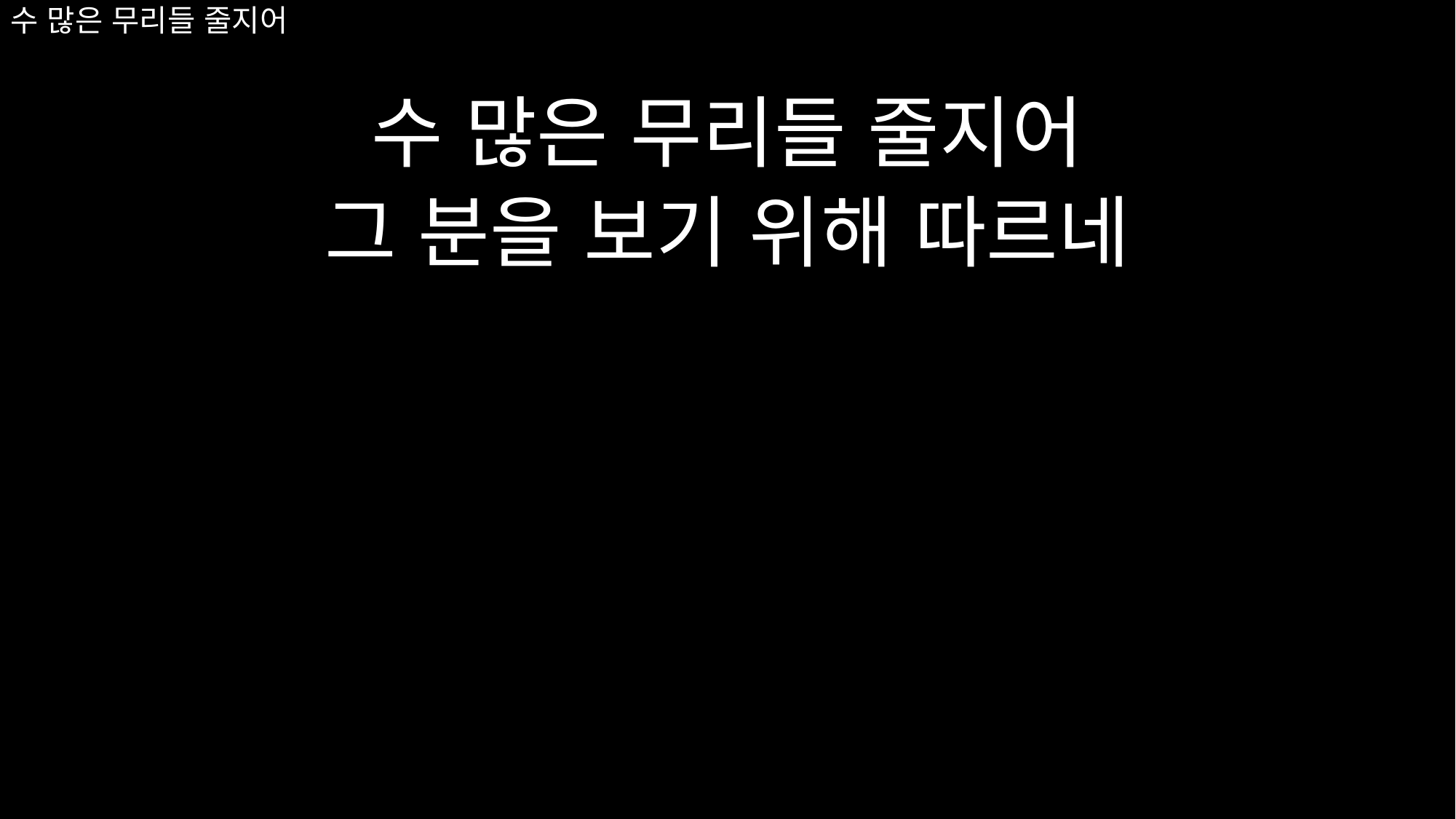

# 수 많은 무리들 줄지어
수 많은 무리들 줄지어
그 분을 보기 위해 따르네